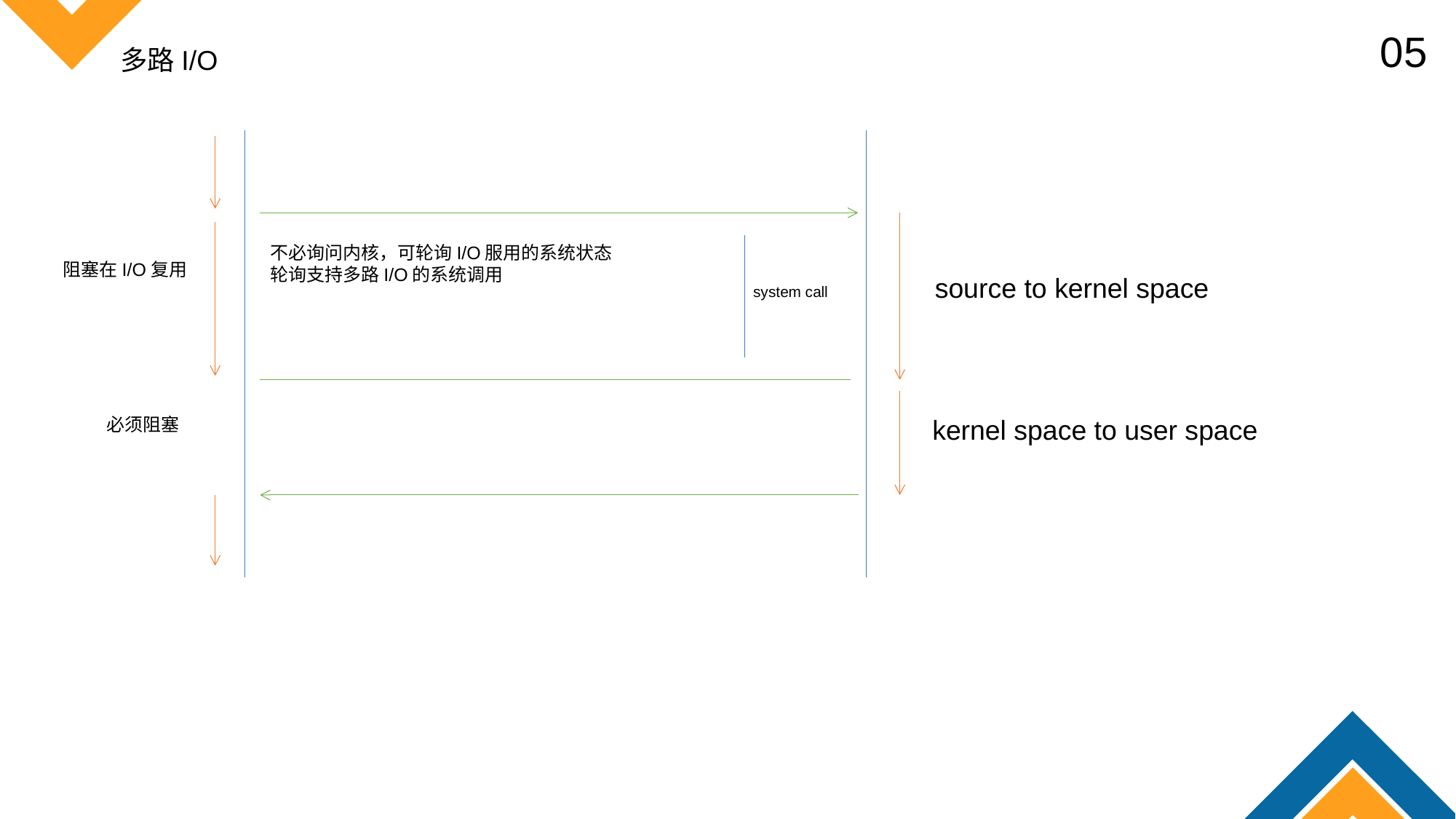

05
多路I/O
不必询问内核，可轮询I/O服用的系统状态
轮询支持多路I/O的系统调用
阻塞在I/O复用
source to kernel space
system call
必须阻塞
kernel space to user space